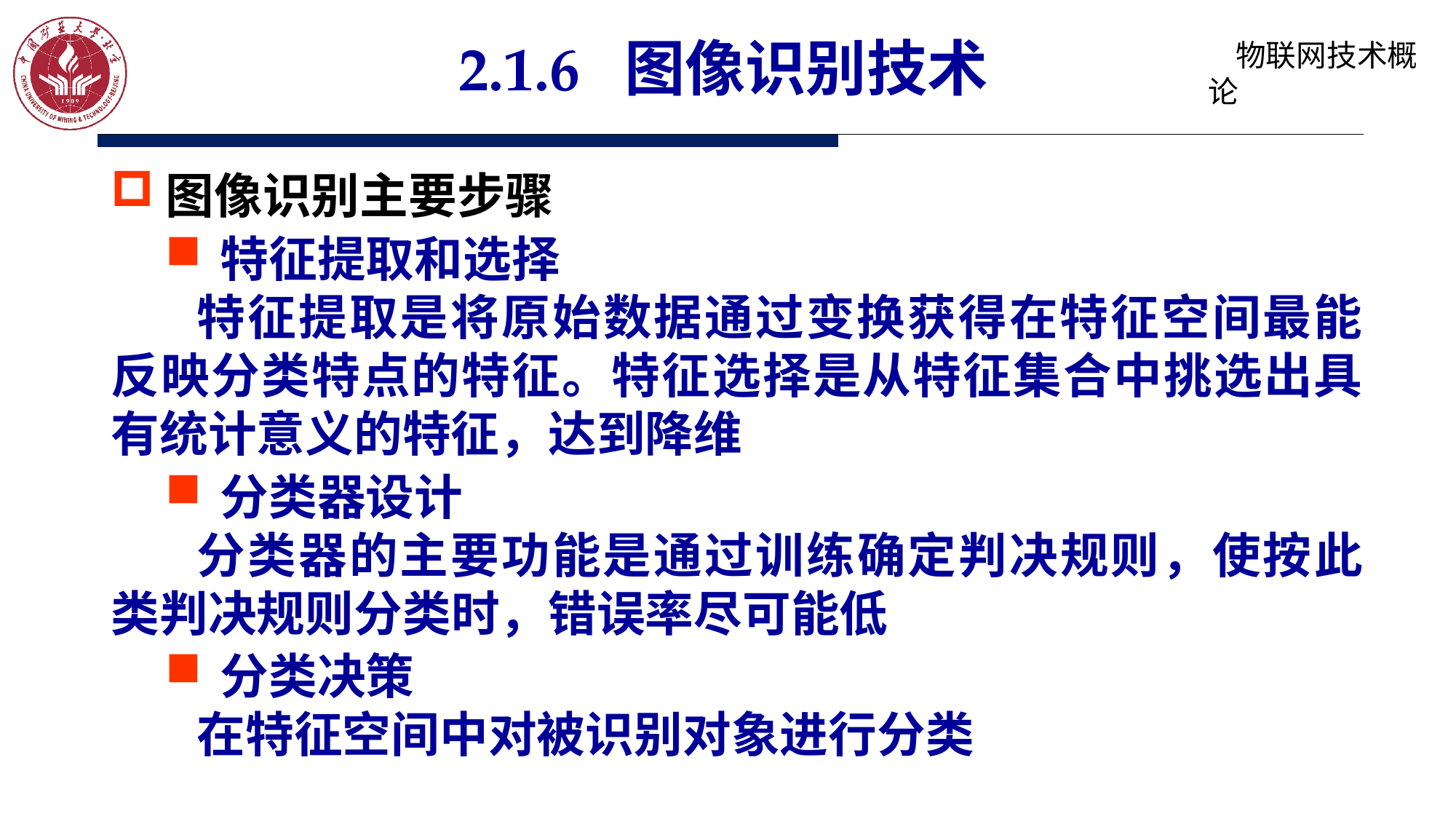

# 2.1.6  图像识别技术
图像识别主要步骤
特征提取和选择
特征提取是将原始数据通过变换获得在特征空间最能反映分类特点的特征。特征选择是从特征集合中挑选出具有统计意义的特征，达到降维
分类器设计
分类器的主要功能是通过训练确定判决规则，使按此类判决规则分类时，错误率尽可能低
分类决策
在特征空间中对被识别对象进行分类